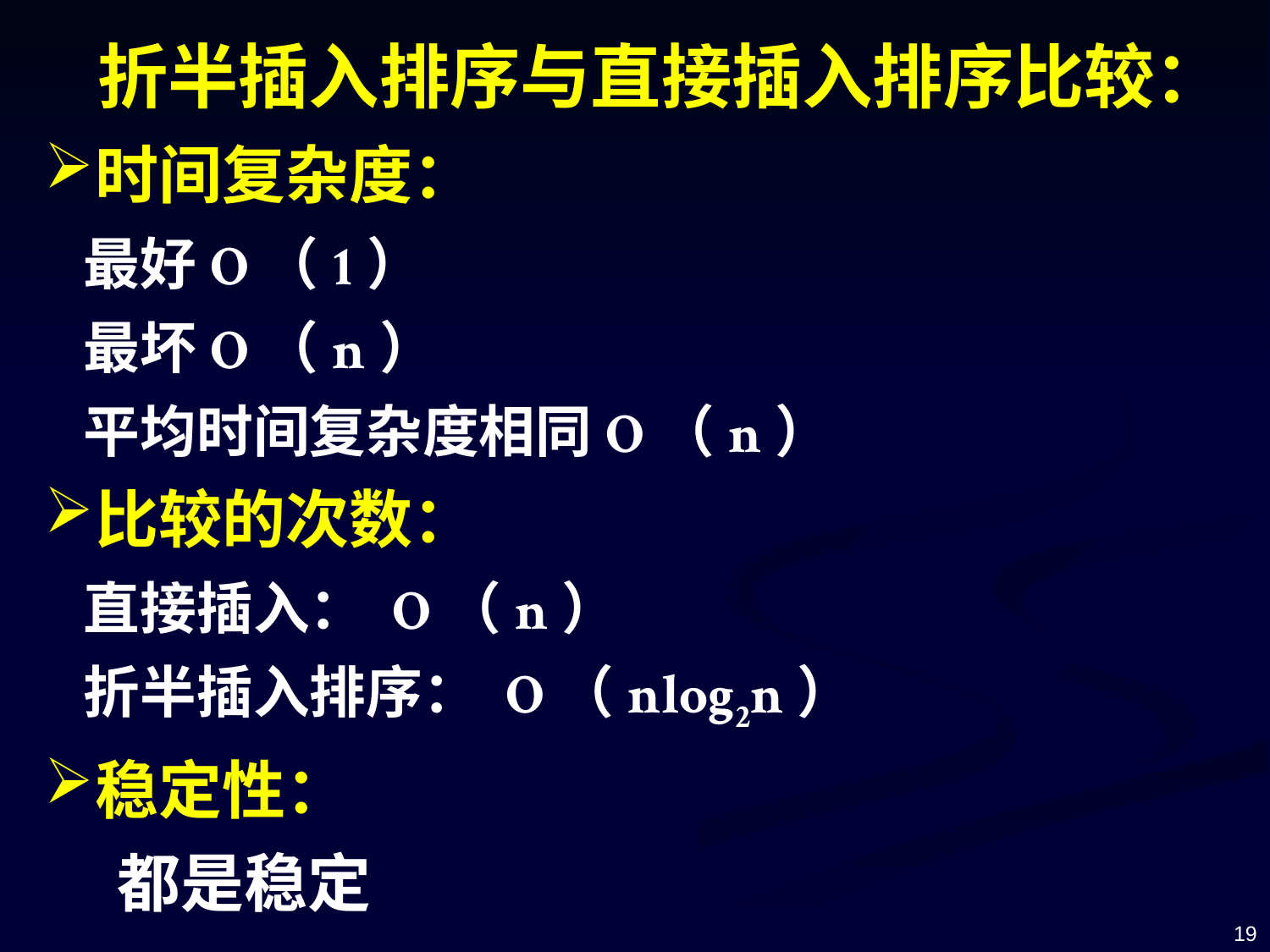

折半插入排序与直接插入排序比较：
时间复杂度：
  最好O（1）
  最坏O（n）
  平均时间复杂度相同O（n）
比较的次数：
  直接插入： O（n）
  折半插入排序： O（nlog2n）
稳定性：
    都是稳定
19